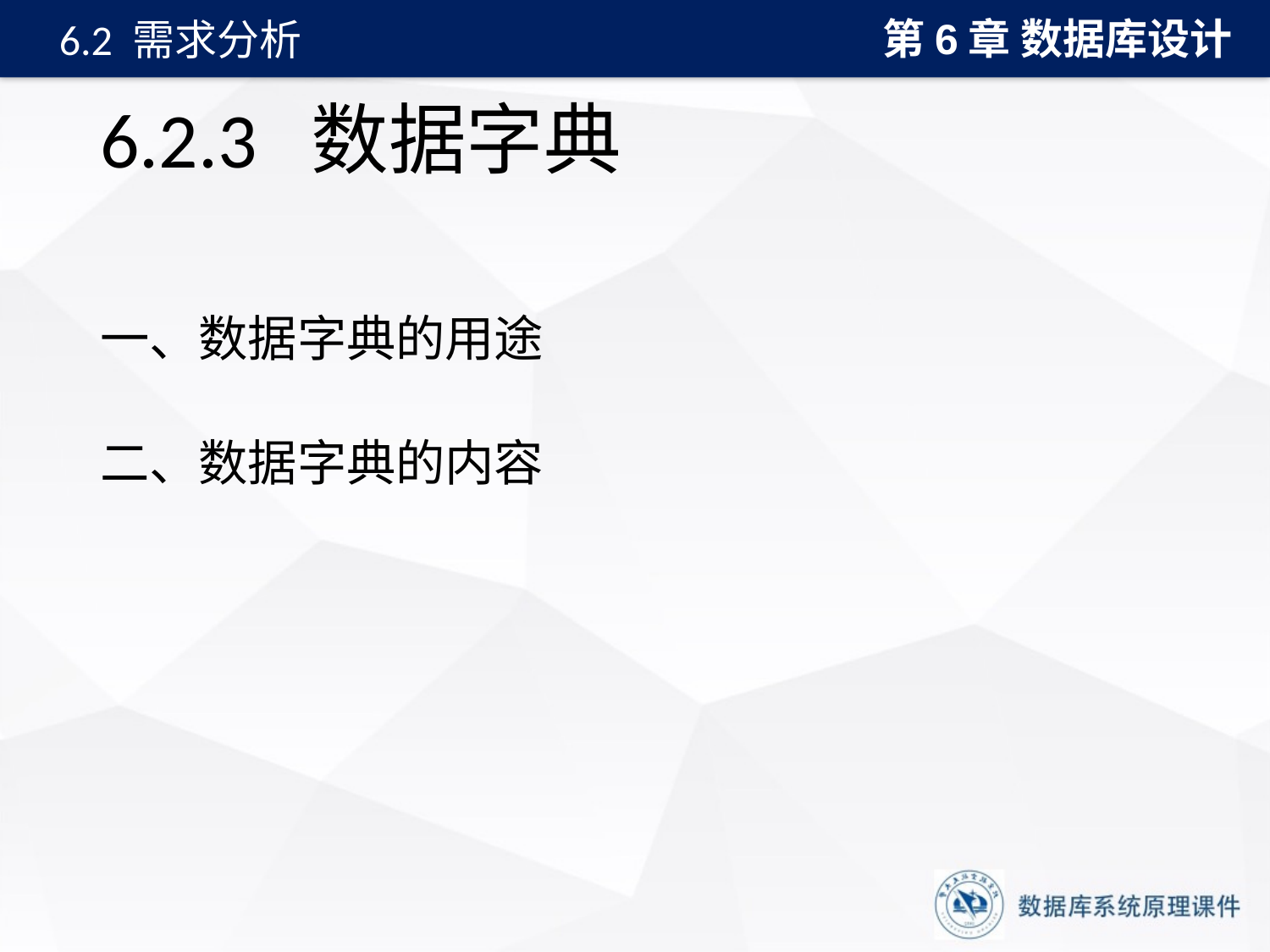

第6章 数据库设计
6.2 需求分析
# 6.2.3  数据字典
一、数据字典的用途
二、数据字典的内容